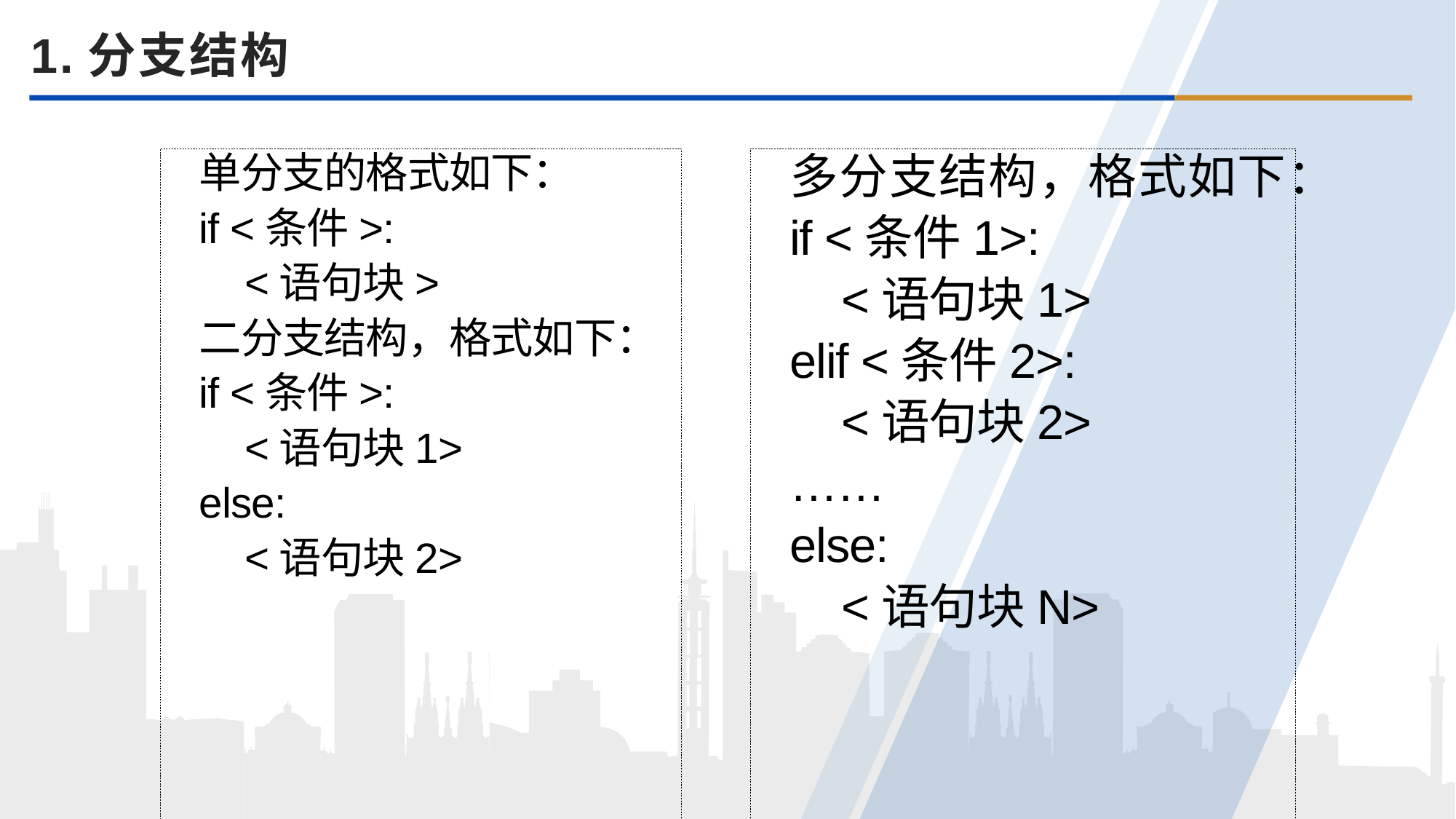

1.分支结构

单分支的格式如下：
if <条件>:
    <语句块>
二分支结构，格式如下：
if <条件>:
    <语句块1>
else:
    <语句块2>

多分支结构，格式如下：
if <条件1>:
    <语句块1>
elif <条件2>:
    <语句块2>
……
else:
    <语句块N>